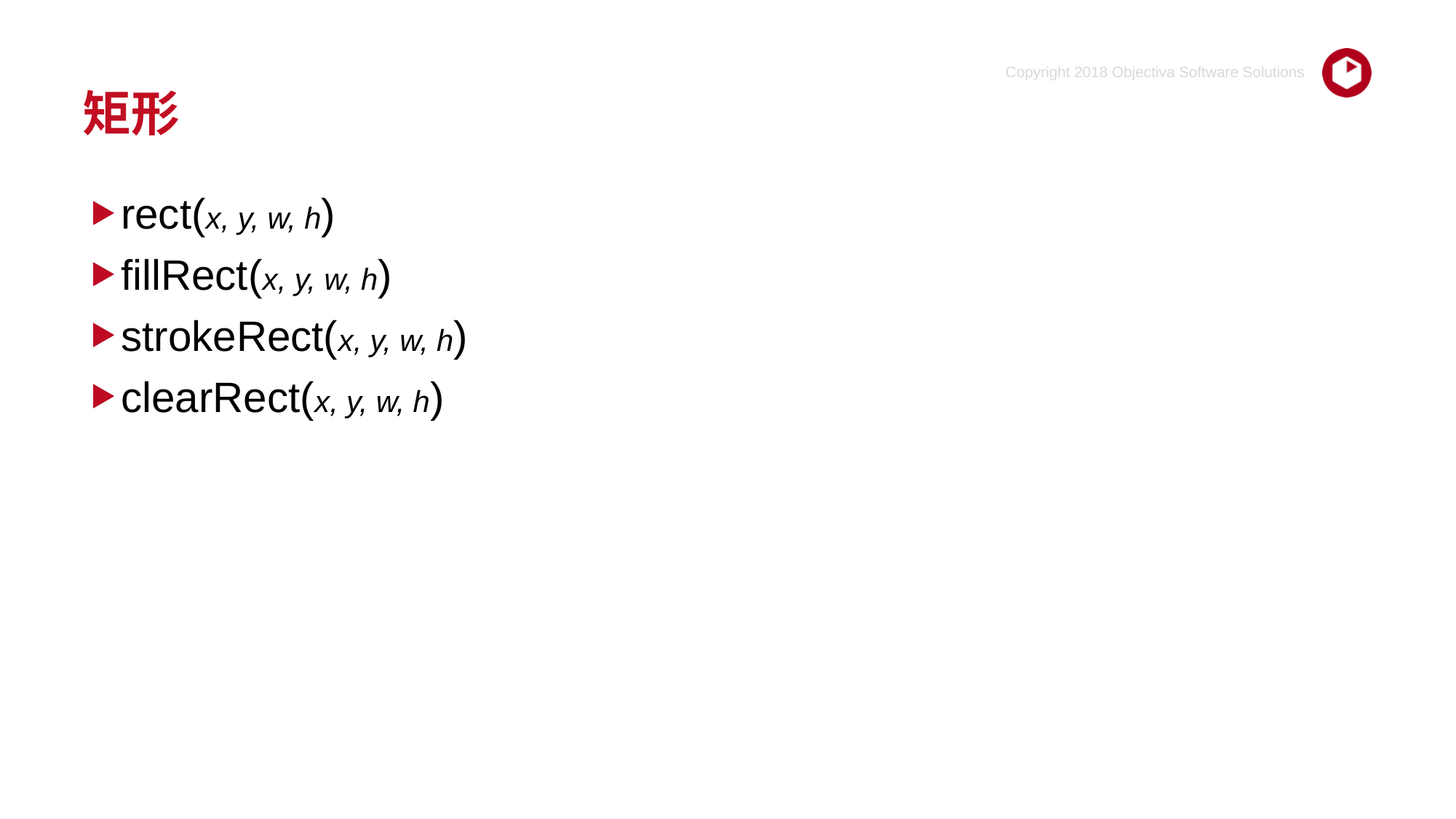

# 矩形
rect(x, y, w, h)
fillRect(x, y, w, h)
strokeRect(x, y, w, h)
clearRect(x, y, w, h)